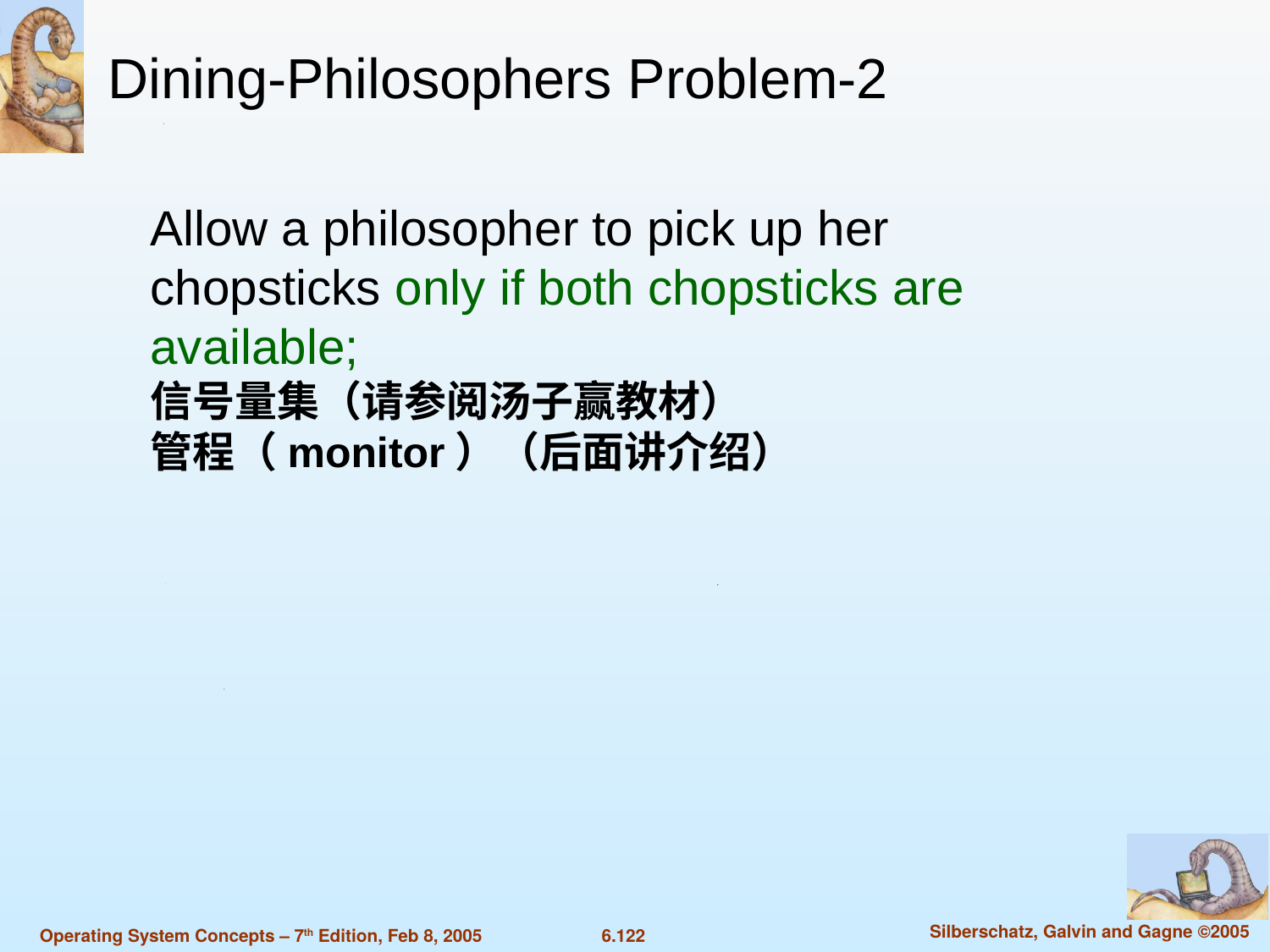

Dining-Philosophers Problem-2
Allow a philosopher to pick up her chopsticks only if both chopsticks are available;
信号量集（请参阅汤子赢教材）
管程（monitor）（后面讲介绍）